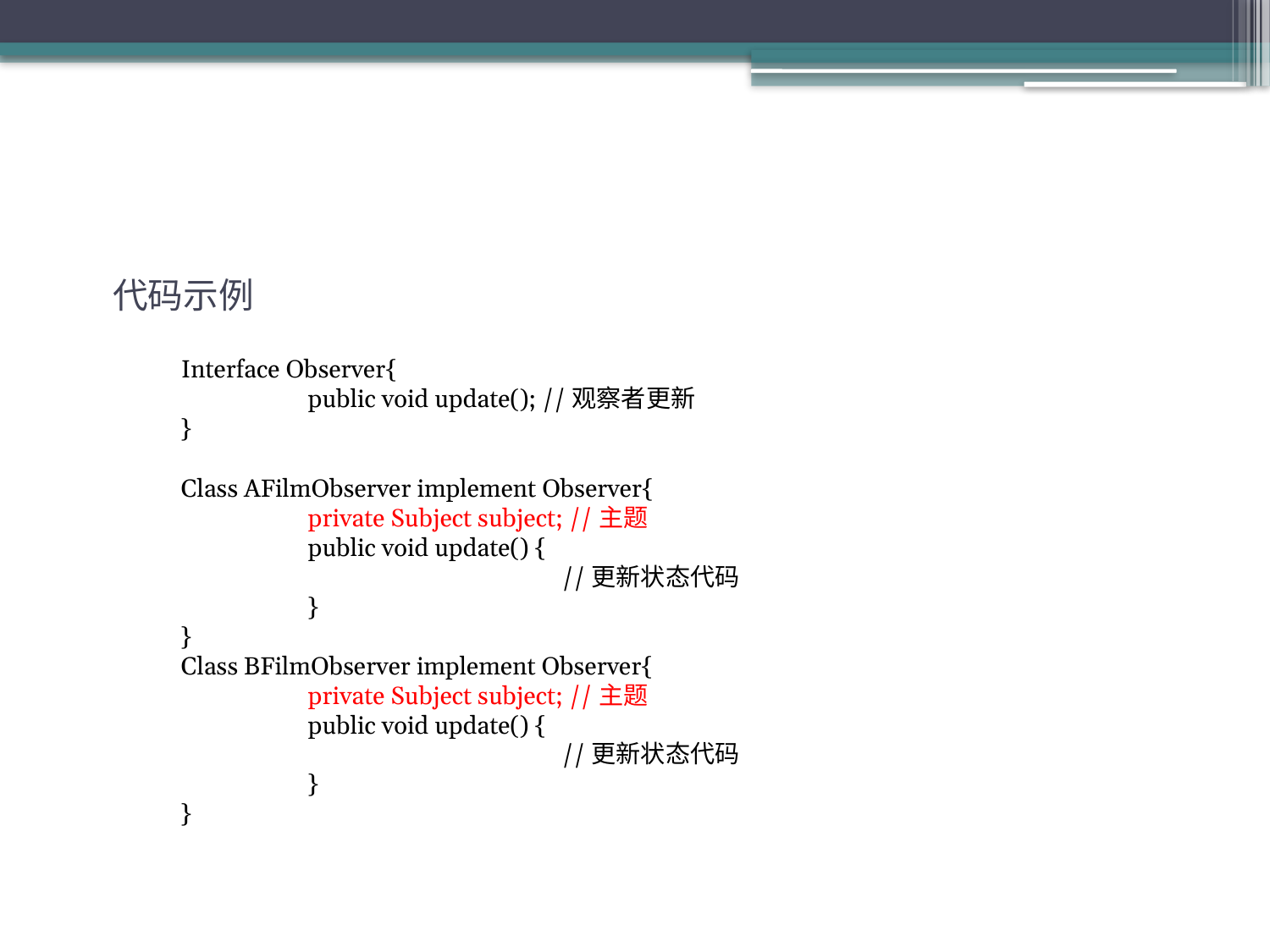

代码示例
Interface Observer{
	public void update(); //观察者更新
}
Class AFilmObserver implement Observer{
	private Subject subject; //主题
	public void update() {
		 	//更新状态代码
	}
}
Class BFilmObserver implement Observer{
	private Subject subject; //主题
	public void update() {
		 	//更新状态代码
	}
}